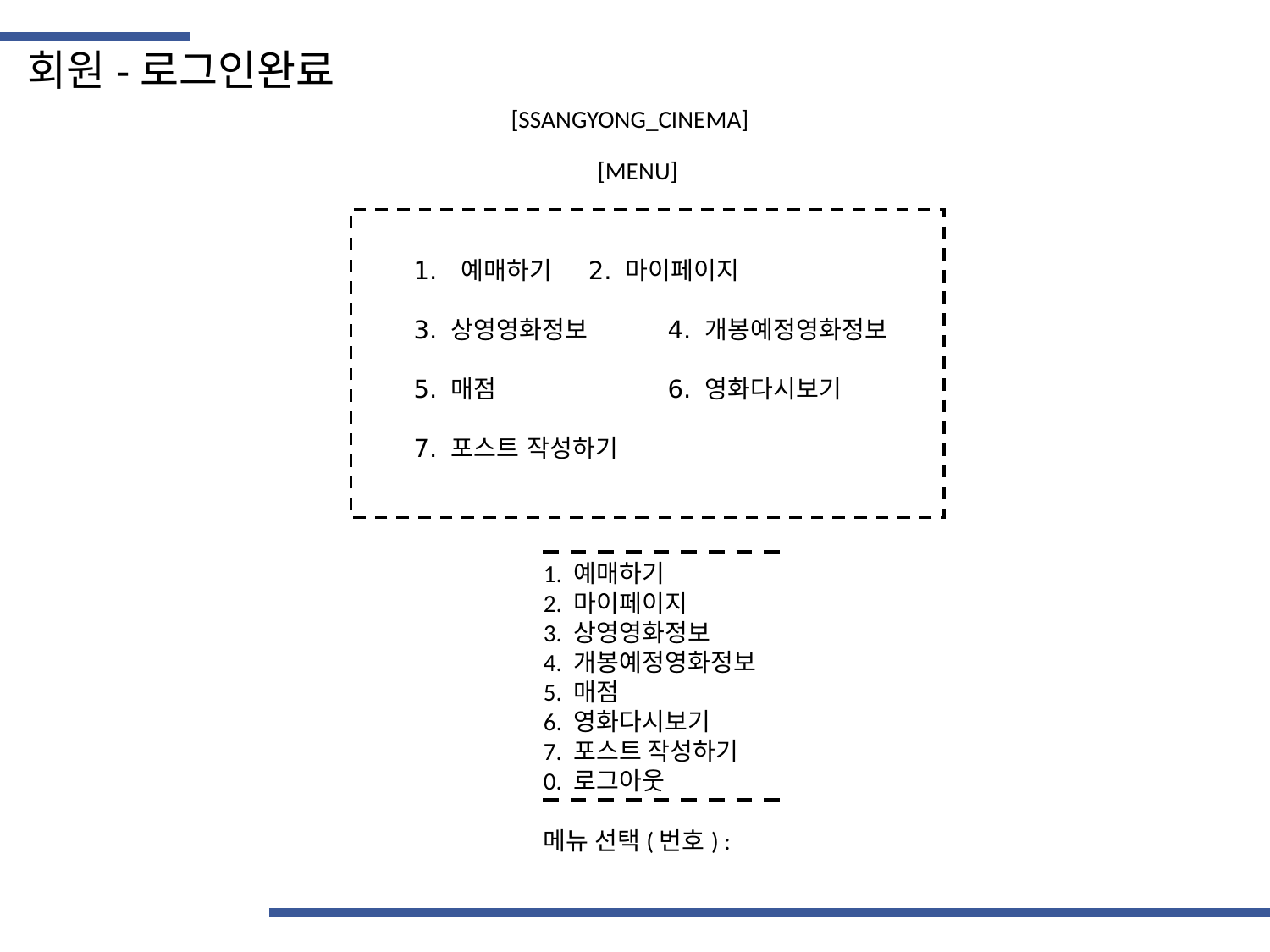

회원-로그인완료
[SSANGYONG_CINEMA]
[MENU]

예매하기	2. 마이페이지

3. 상영영화정보	4. 개봉예정영화정보

5. 매점		6. 영화다시보기

7. 포스트 작성하기

1. 예매하기
2. 마이페이지
3. 상영영화정보
4. 개봉예정영화정보
5. 매점
6. 영화다시보기
7. 포스트 작성하기
0. 로그아웃
메뉴 선택(번호) :